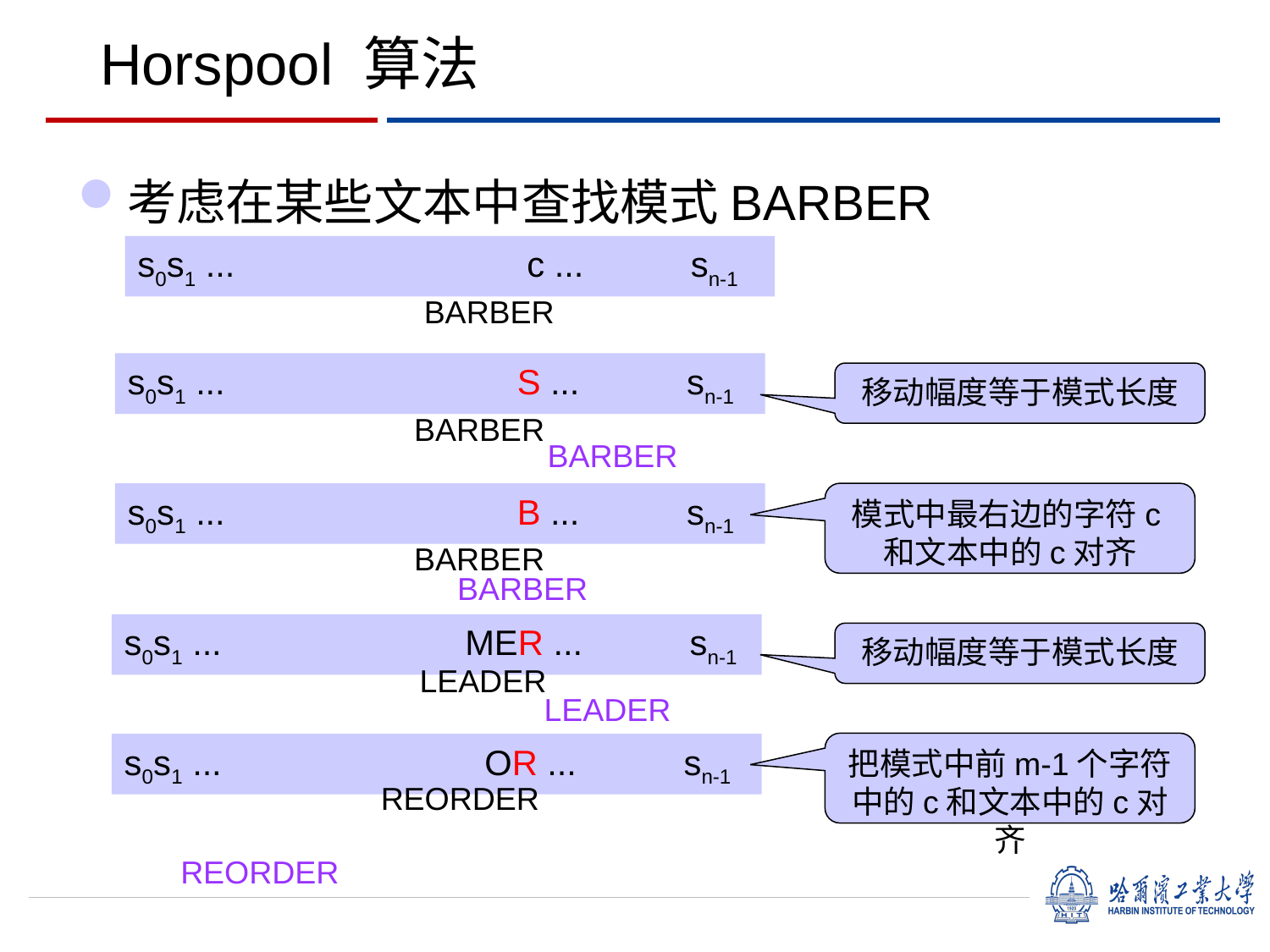

# Horspool 算法
考虑在某些文本中查找模式BARBER
s0s1 ...                              c ...           sn-1
                              BARBER
s0s1 ...                              S ...           sn-1
                              BARBER
                              BARBER
移动幅度等于模式长度
s0s1 ...                              B ...           sn-1
                              BARBER
                              BARBER
模式中最右边的字符c和文本中的c对齐
s0s1 ...                         MER ...           sn-1
                               LEADER
                              LEADER
移动幅度等于模式长度
把模式中前m-1个字符中的c和文本中的c对齐
s0s1 ...                           OR ...           sn-1
                           REORDER
                              REORDER